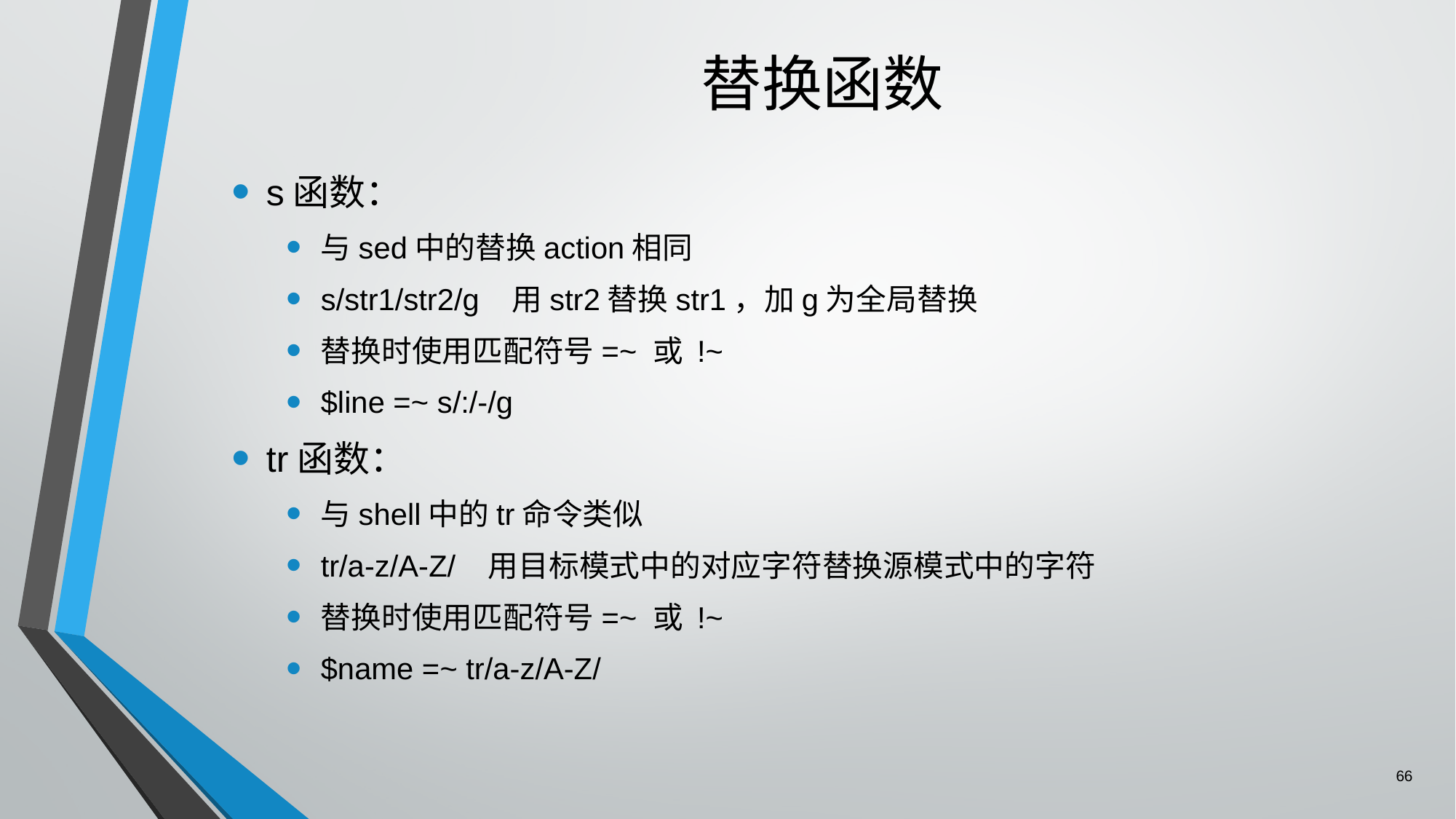

# 替换函数
s函数：
与sed中的替换action相同
s/str1/str2/g   用str2替换str1，加g为全局替换
替换时使用匹配符号=~ 或 !~
$line =~ s/:/-/g
tr函数：
与shell中的tr命令类似
tr/a-z/A-Z/   用目标模式中的对应字符替换源模式中的字符
替换时使用匹配符号=~ 或 !~
$name =~ tr/a-z/A-Z/
66